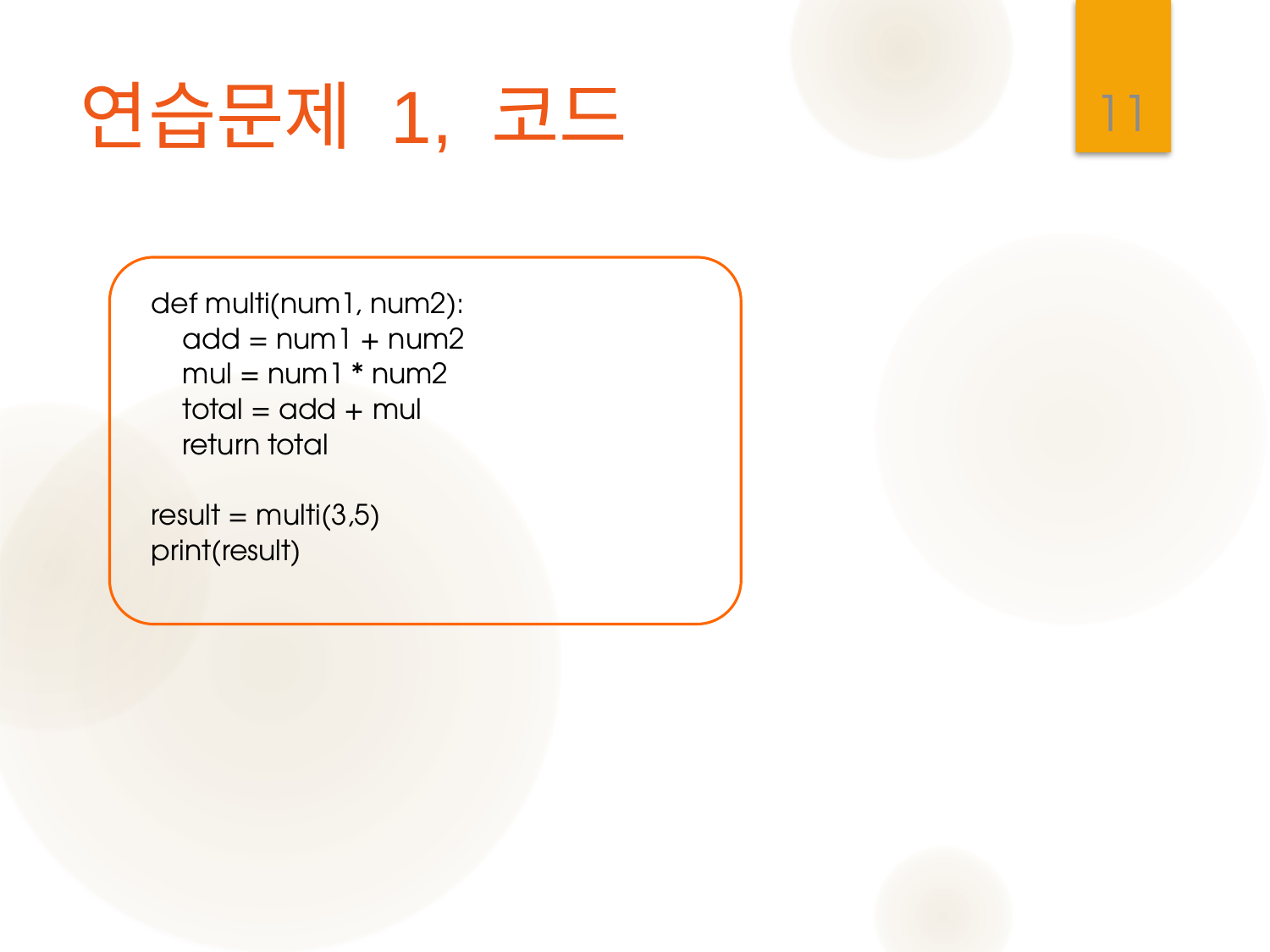

11
# 연습문제 1, 코드

def multi(num1, num2):
    add = num1 + num2
    mul = num1 * num2
    total = add + mul
    return total
result = multi(3,5)
print(result)